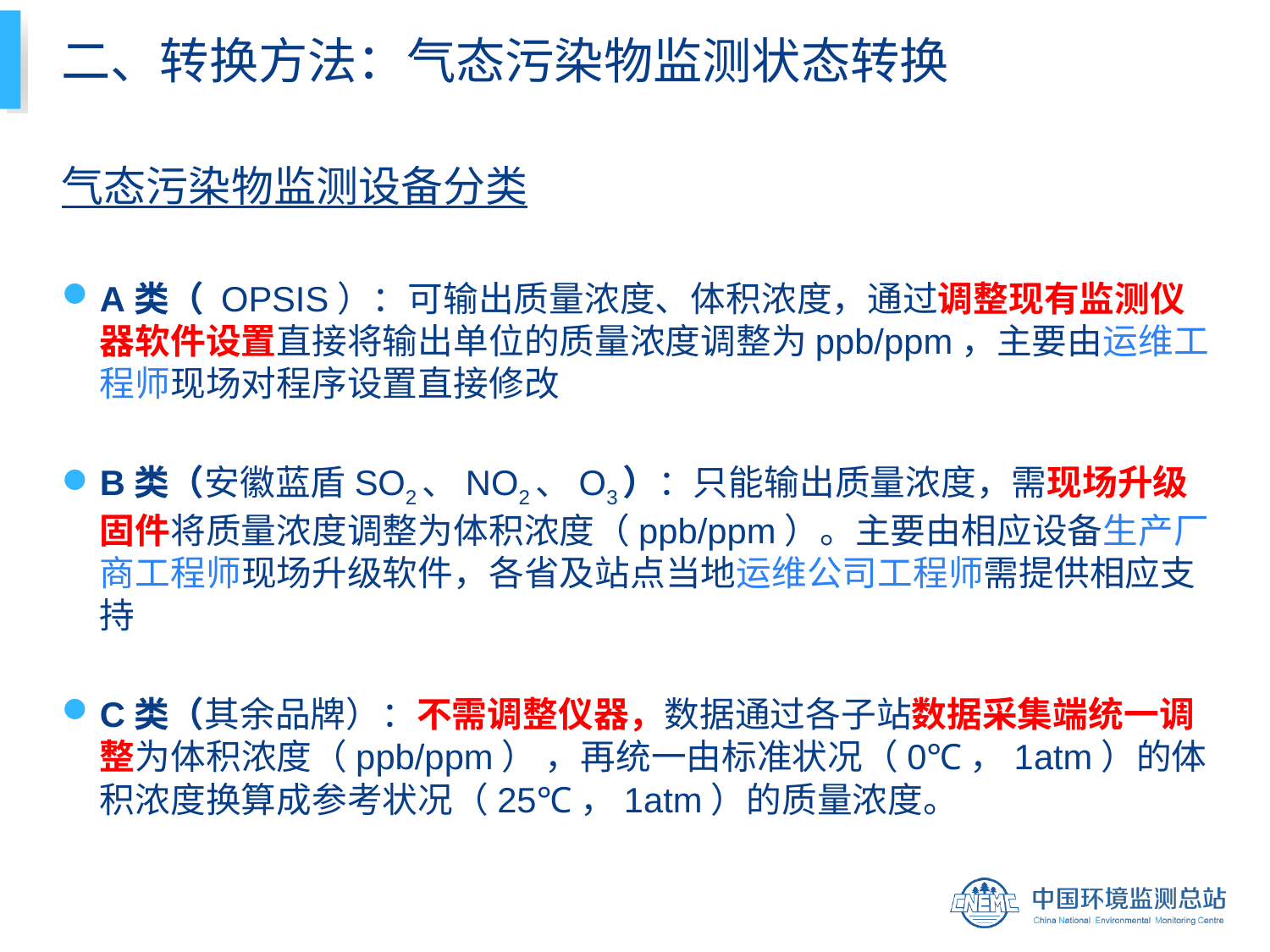

# 二、转换方法：气态污染物监测状态转换
气态污染物监测设备分类

A类（ OPSIS）：可输出质量浓度、体积浓度，通过调整现有监测仪器软件设置直接将输出单位的质量浓度调整为ppb/ppm，主要由运维工程师现场对程序设置直接修改

B类（安徽蓝盾SO2、NO2、O3）：只能输出质量浓度，需现场升级固件将质量浓度调整为体积浓度（ppb/ppm）。主要由相应设备生产厂商工程师现场升级软件，各省及站点当地运维公司工程师需提供相应支持

C类（其余品牌）：不需调整仪器，数据通过各子站数据采集端统一调整为体积浓度（ppb/ppm） ，再统一由标准状况（0℃，1atm）的体积浓度换算成参考状况（25℃，1atm）的质量浓度。